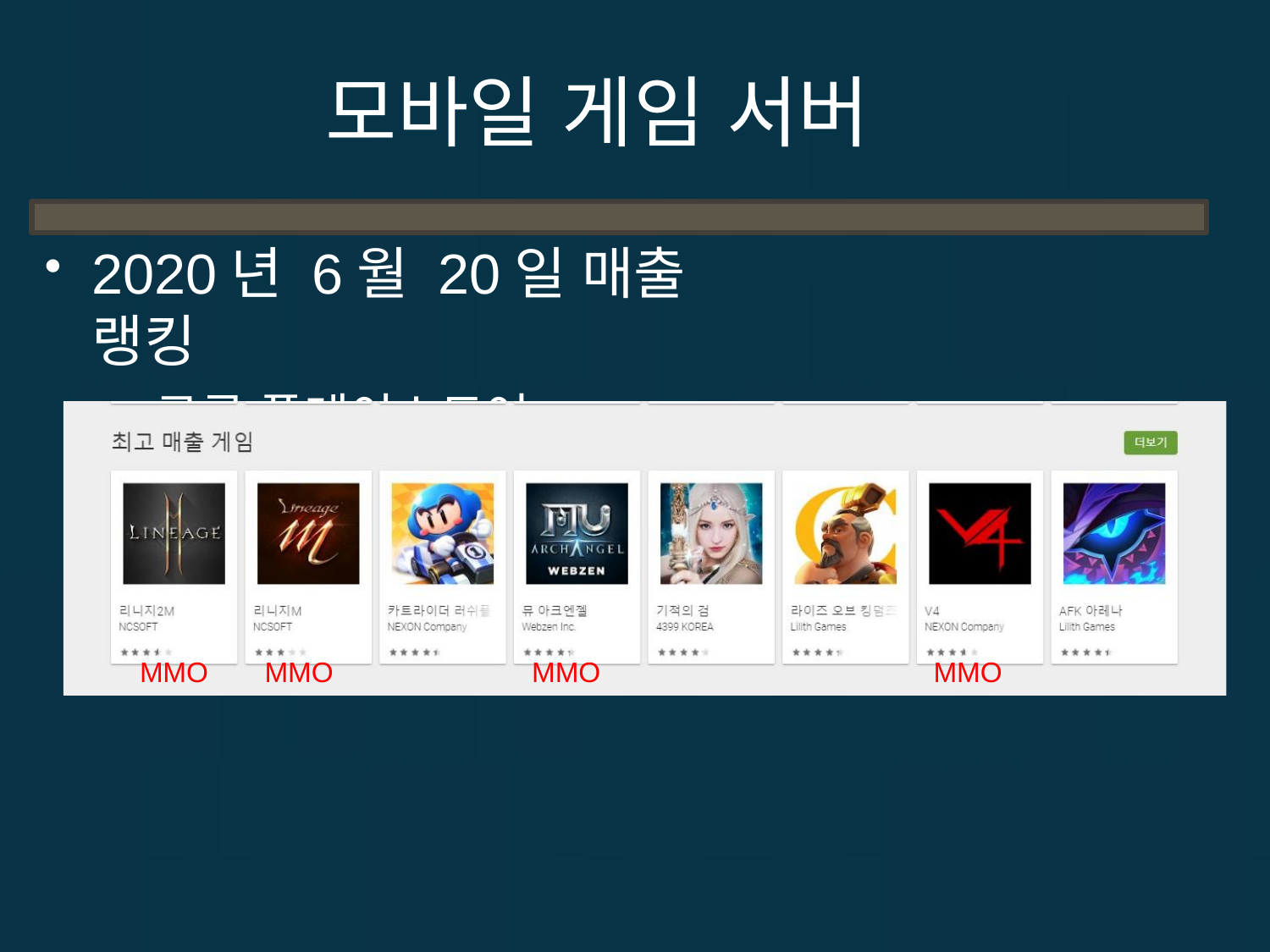

# 모바일 게임 서버

2020년 6월 20일 매출 랭킹
– 구글 플레이스토어

MMO	MMO
MMO
MMO